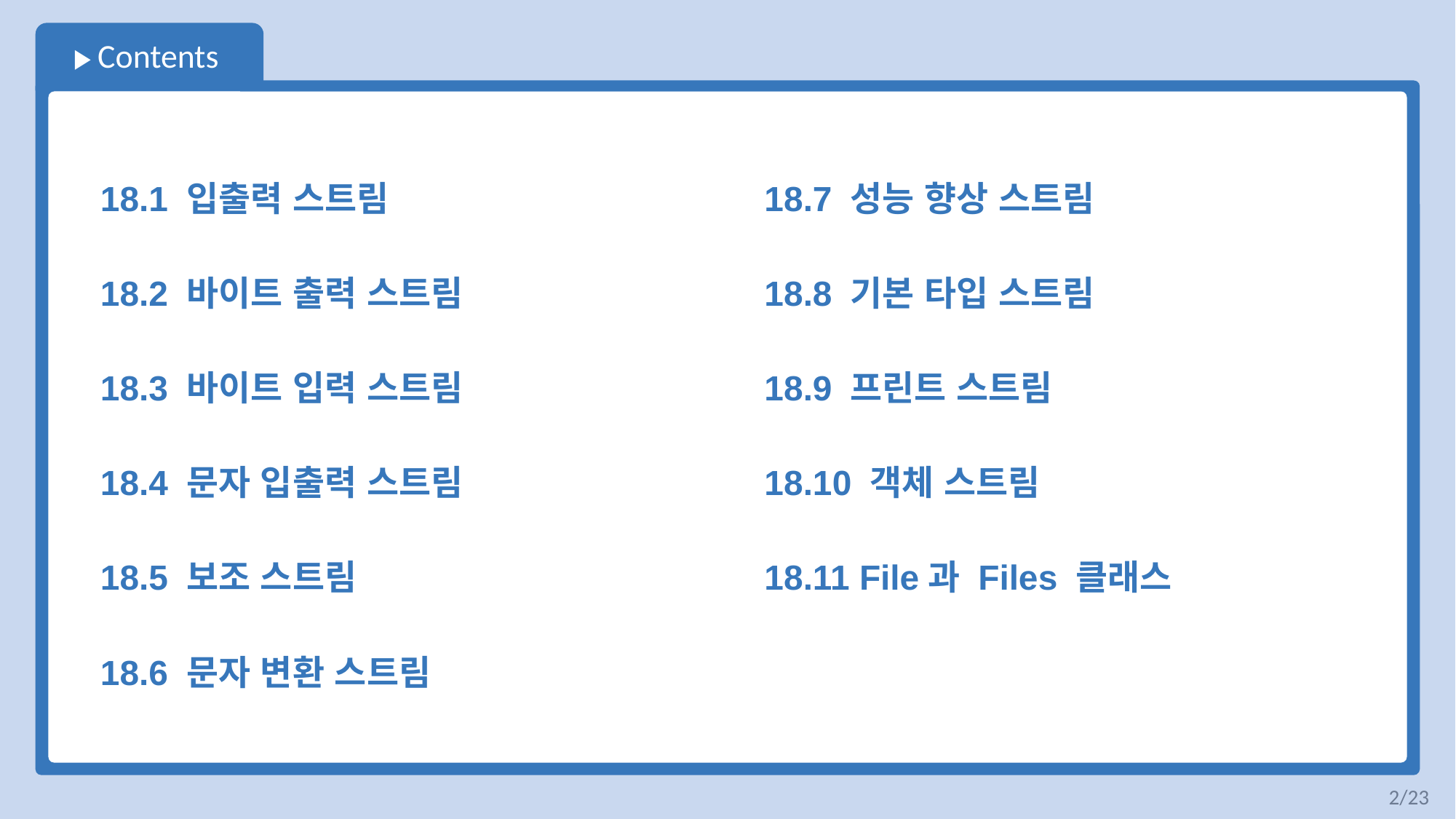

18.1 입출력 스트림
18.2 바이트 출력 스트림
18.3 바이트 입력 스트림
18.4 문자 입출력 스트림
18.5 보조 스트림
18.6 문자 변환 스트림

18.7 성능 향상 스트림
18.8 기본 타입 스트림
18.9 프린트 스트림
18.10 객체 스트림
18.11 File과 Files 클래스